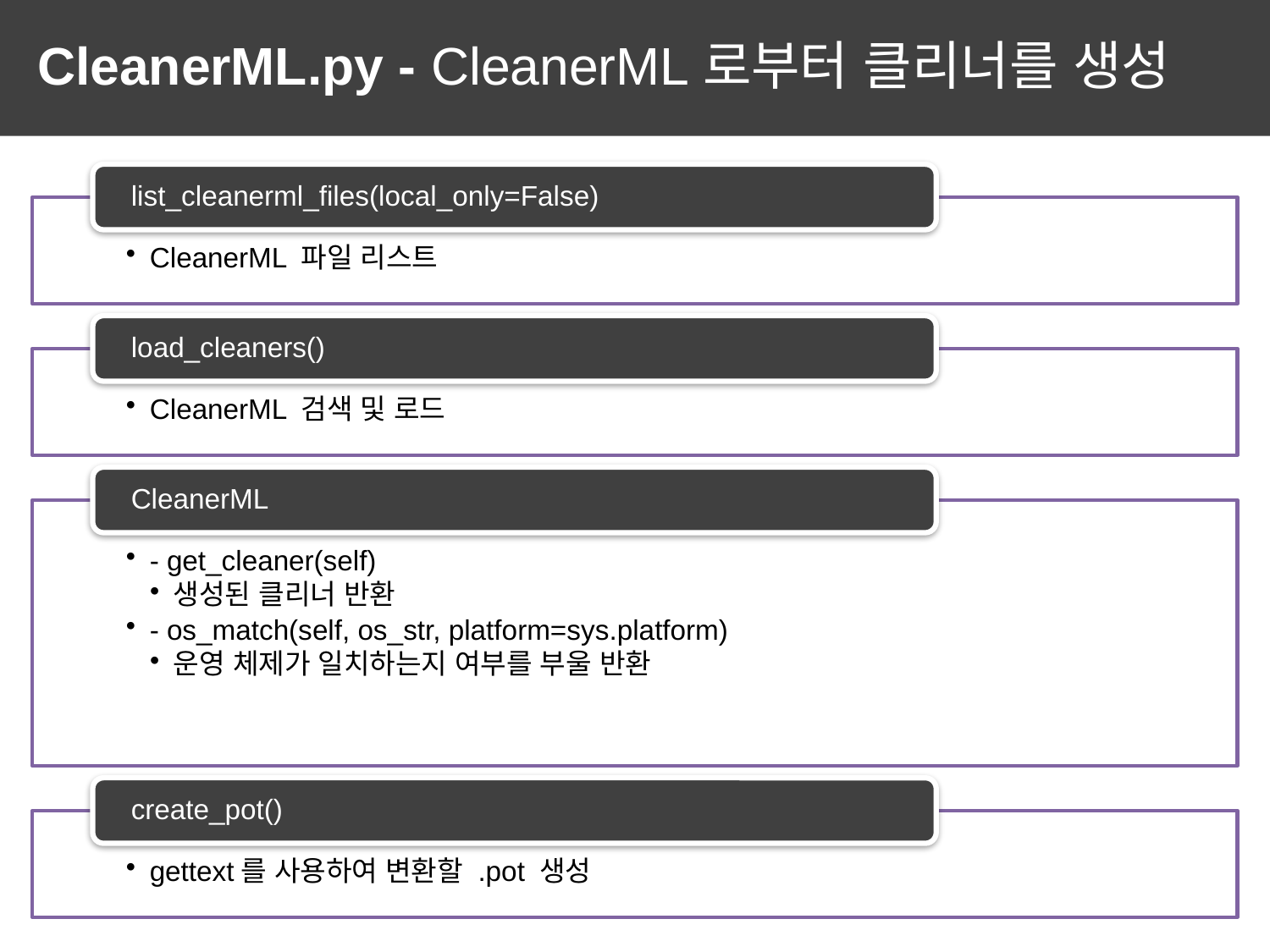

CleanerML.py - CleanerML로부터 클리너를 생성
CleanerML 파일 리스트
list_cleanerml_files(local_only=False)
CleanerML 검색 및 로드
load_cleaners()
- get_cleaner(self)
생성된 클리너 반환
- os_match(self, os_str, platform=sys.platform)
운영 체제가 일치하는지 여부를 부울 반환
CleanerML
gettext를 사용하여 변환할 .pot 생성
create_pot()